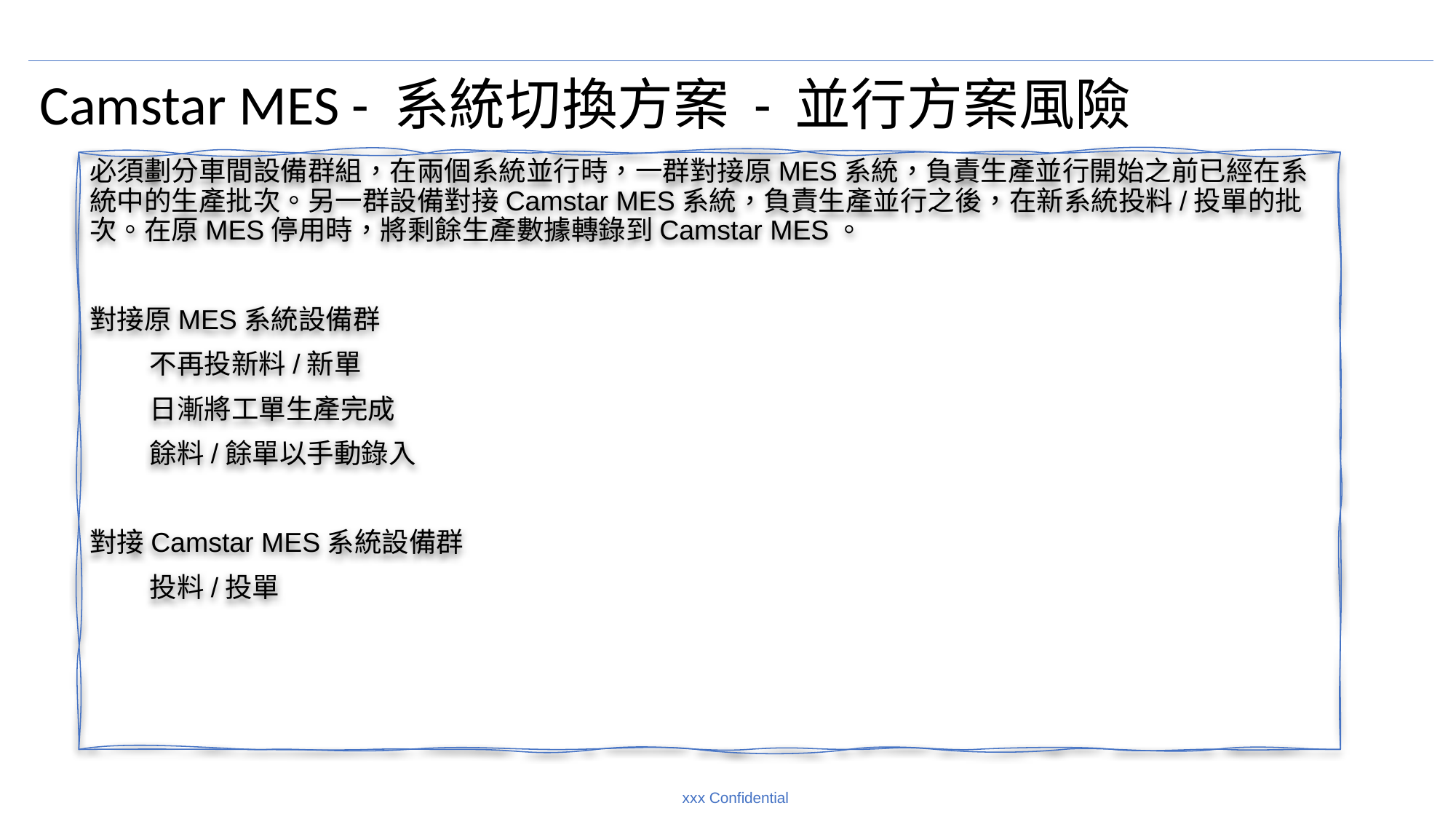

# Camstar MES - 系統切換方案 - 並行方案風險
必須劃分車間設備群組，在兩個系統並行時，一群對接原MES系統，負責生產並行開始之前已經在系統中的生產批次。另一群設備對接Camstar MES系統，負責生產並行之後，在新系統投料/投單的批次。在原MES停用時，將剩餘生產數據轉錄到Camstar MES。

對接原MES系統設備群
       不再投新料/新單
       日漸將工單生產完成
       餘料/餘單以手動錄入

對接Camstar MES系統設備群
       投料/投單